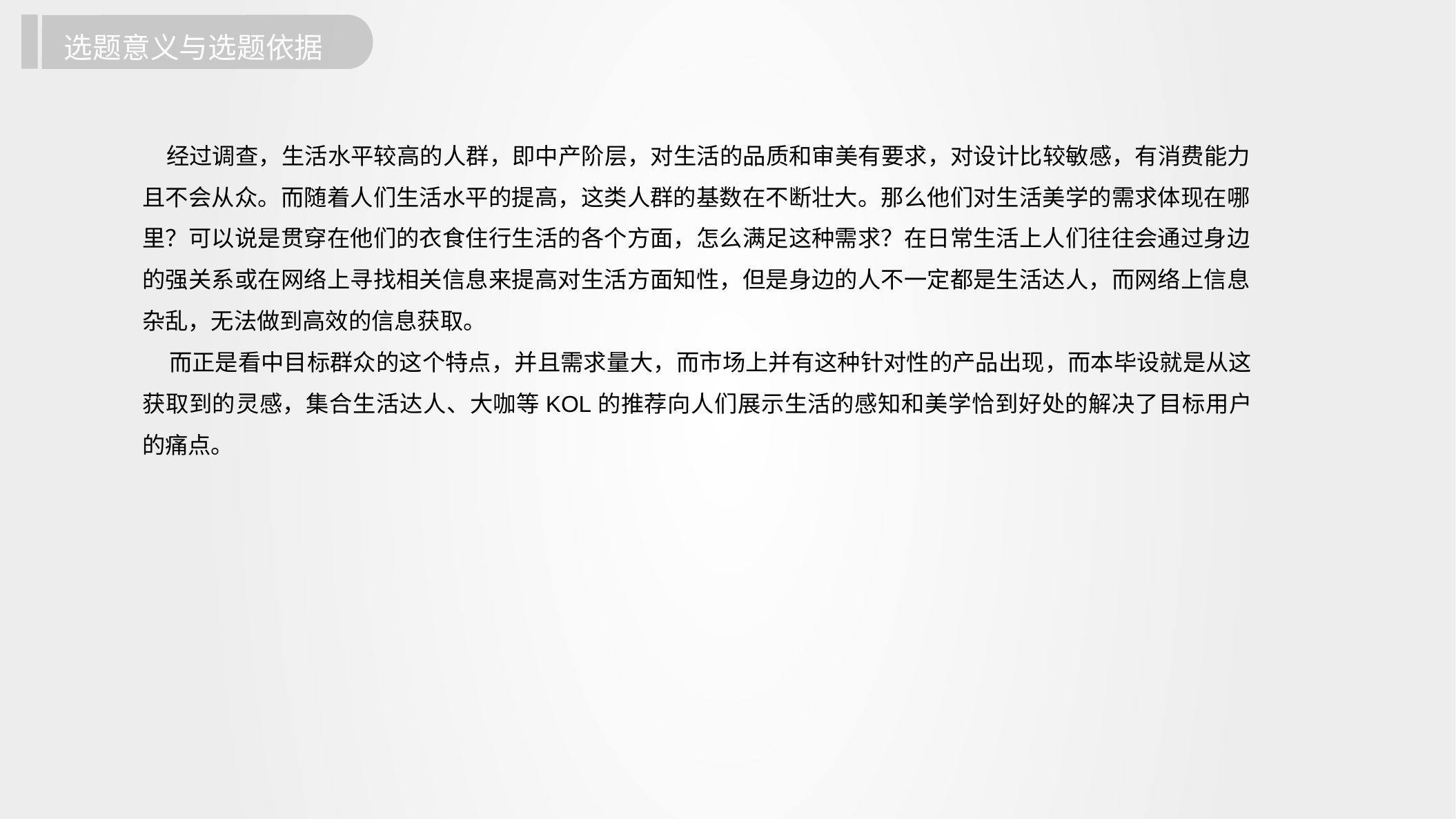

选题意义与选题依据
     经过调查，生活水平较高的人群，即中产阶层，对生活的品质和审美有要求，对设计比较敏感，有消费能力且不会从众。而随着人们生活水平的提高，这类人群的基数在不断壮大。那么他们对生活美学的需求体现在哪里？可以说是贯穿在他们的衣食住行生活的各个方面，怎么满足这种需求？在日常生活上人们往往会通过身边的强关系或在网络上寻找相关信息来提高对生活方面知性，但是身边的人不一定都是生活达人，而网络上信息杂乱，无法做到高效的信息获取。
    而正是看中目标群众的这个特点，并且需求量大，而市场上并有这种针对性的产品出现，而本毕设就是从这获取到的灵感，集合生活达人、大咖等KOL的推荐向人们展示生活的感知和美学恰到好处的解决了目标用户的痛点。